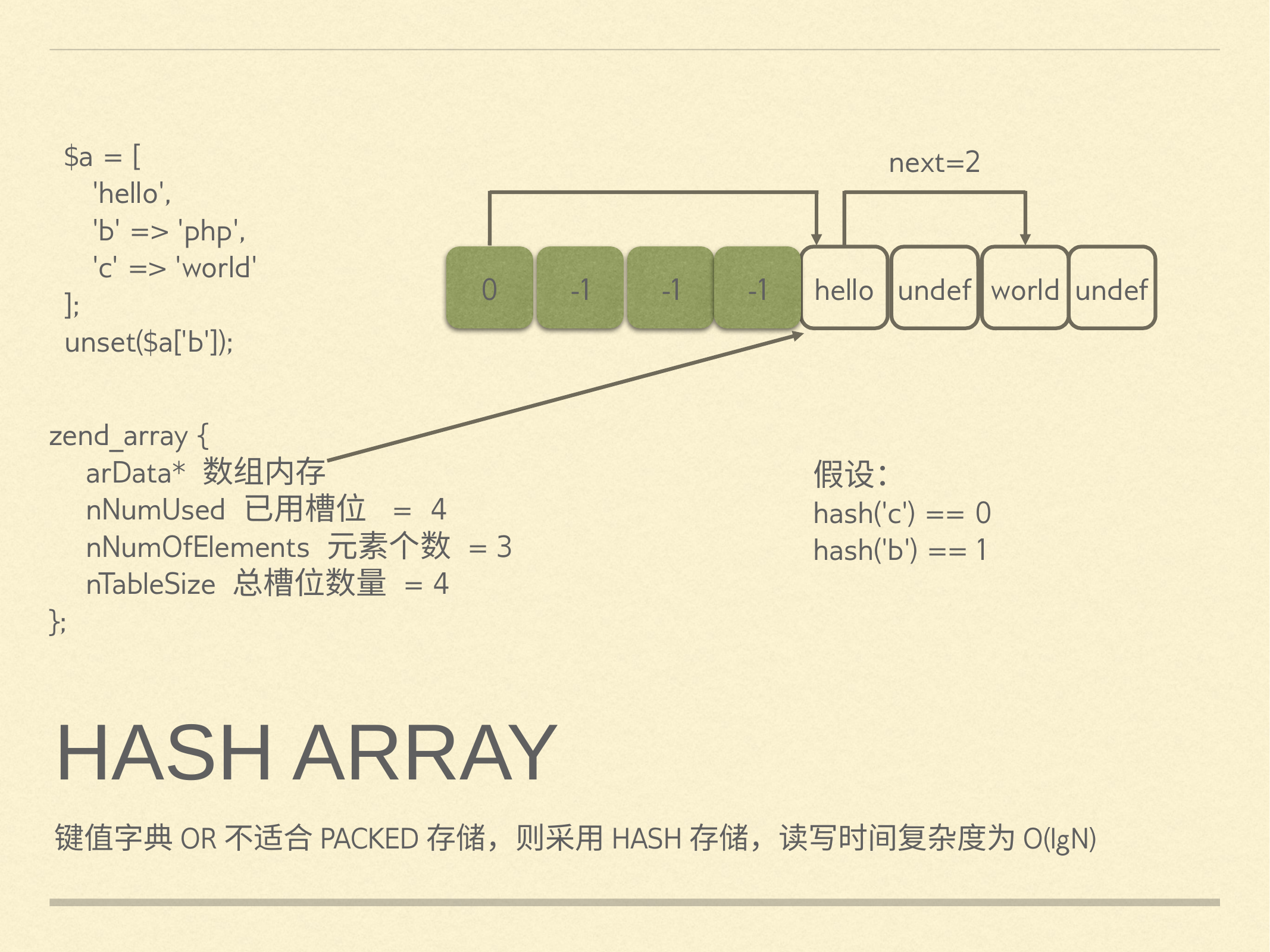

$a = [
   'hello',
   'b' => 'php',
   'c' => 'world'
];
unset($a['b']);
next=2

hello

undef

world

undef
0
-1
-1
-1

zend_array {
    arData* 数组内存
    nNumUsed 已用槽位  =  4
    nNumOfElements 元素个数 = 3
    nTableSize 总槽位数量 = 4
};
假设：
hash('c') == 0
hash('b') == 1
# HASH ARRAY
键值字典OR不适合PACKED存储，则采用HASH存储，读写时间复杂度为O(lgN)